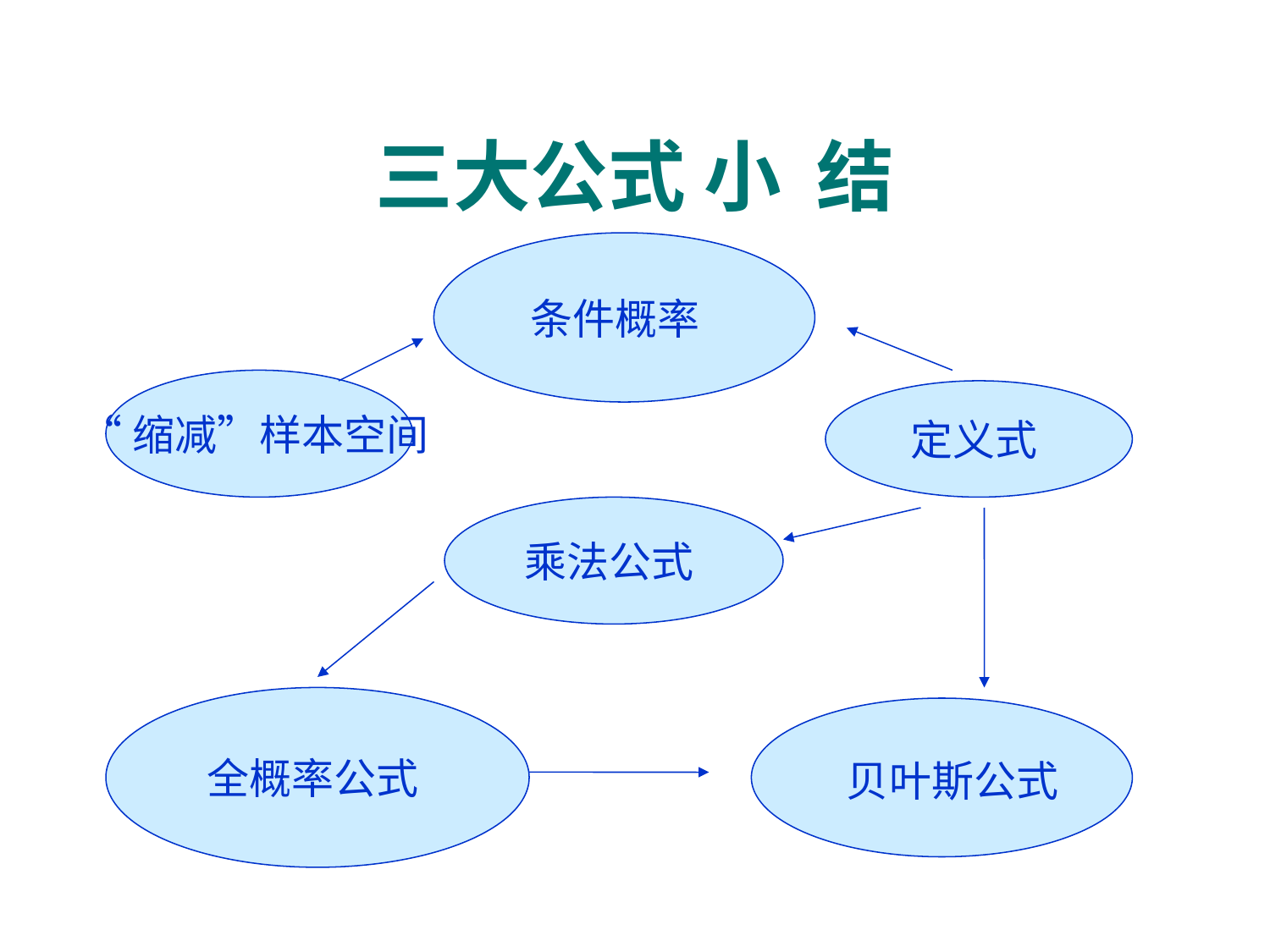

三大公式 小  结
条件概率

“缩减”样本空间
定义式
乘法公式

全概率公式

贝叶斯公式